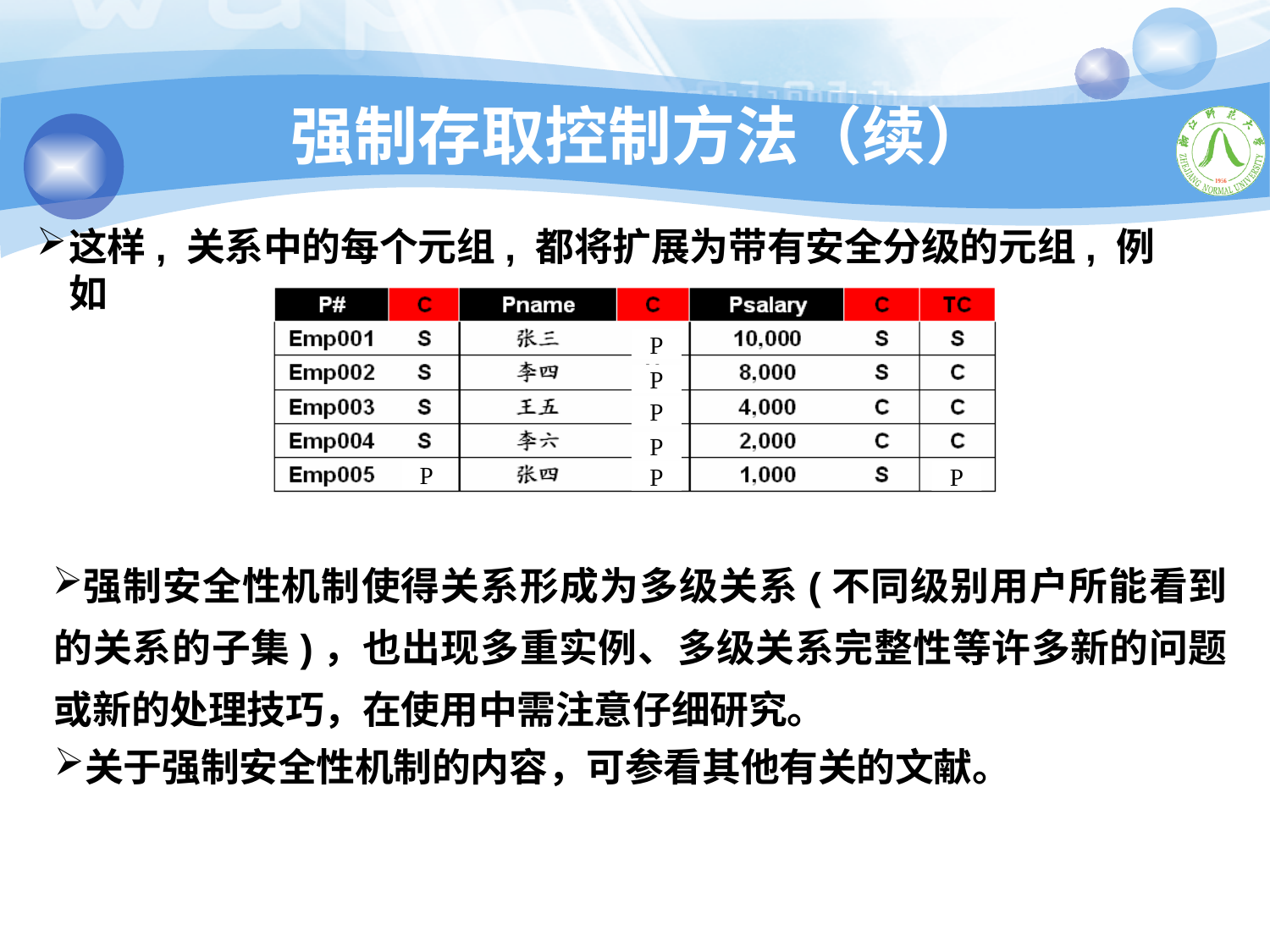

# 强制存取控制方法（续）
这样, 关系中的每个元组, 都将扩展为带有安全分级的元组, 例如

P
P
P
P
P
P
P
强制安全性机制使得关系形成为多级关系(不同级别用户所能看到的关系的子集)，也出现多重实例、多级关系完整性等许多新的问题或新的处理技巧，在使用中需注意仔细研究。
关于强制安全性机制的内容，可参看其他有关的文献。